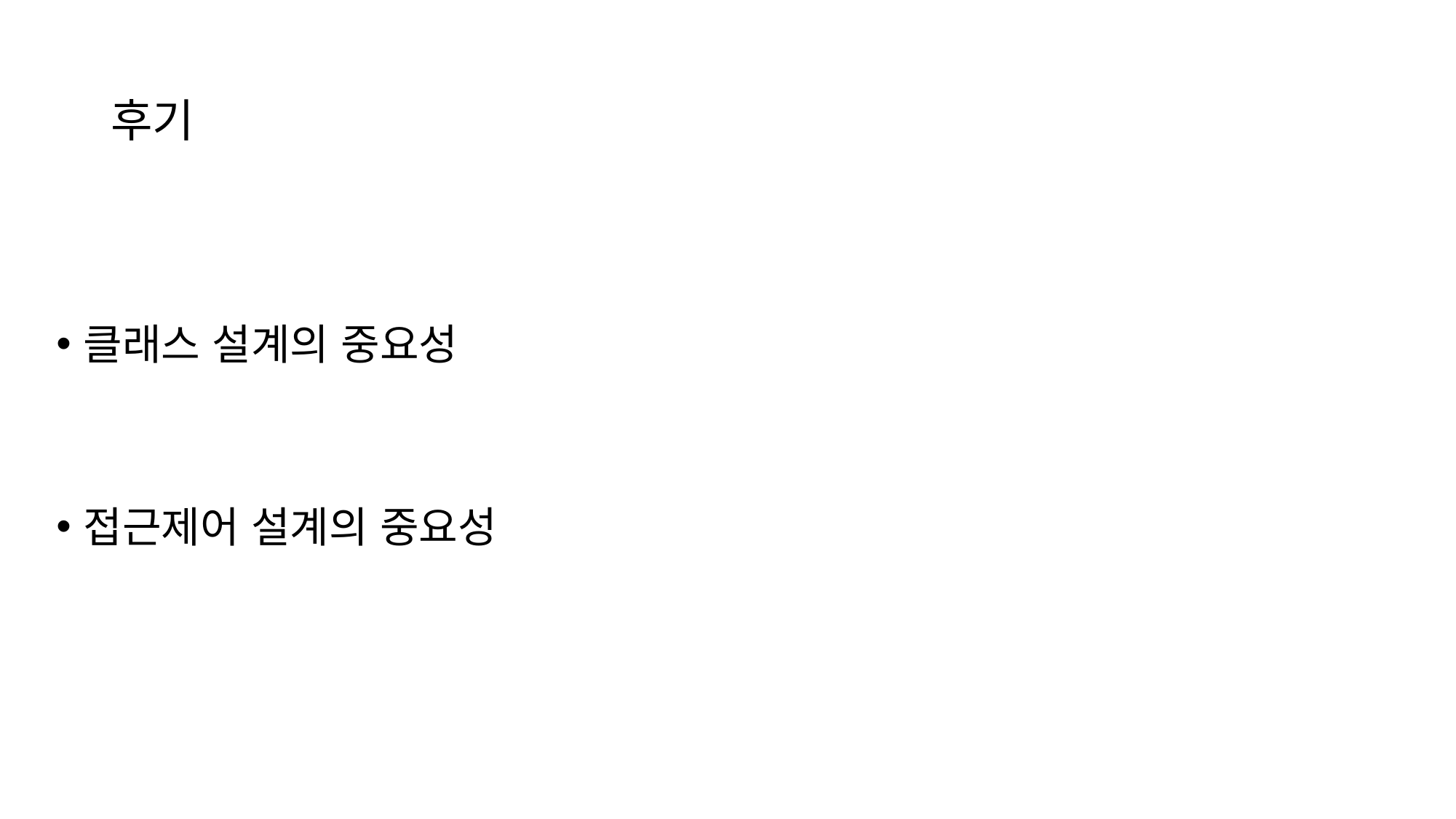

# 후기

클래스 설계의 중요성

접근제어 설계의 중요성